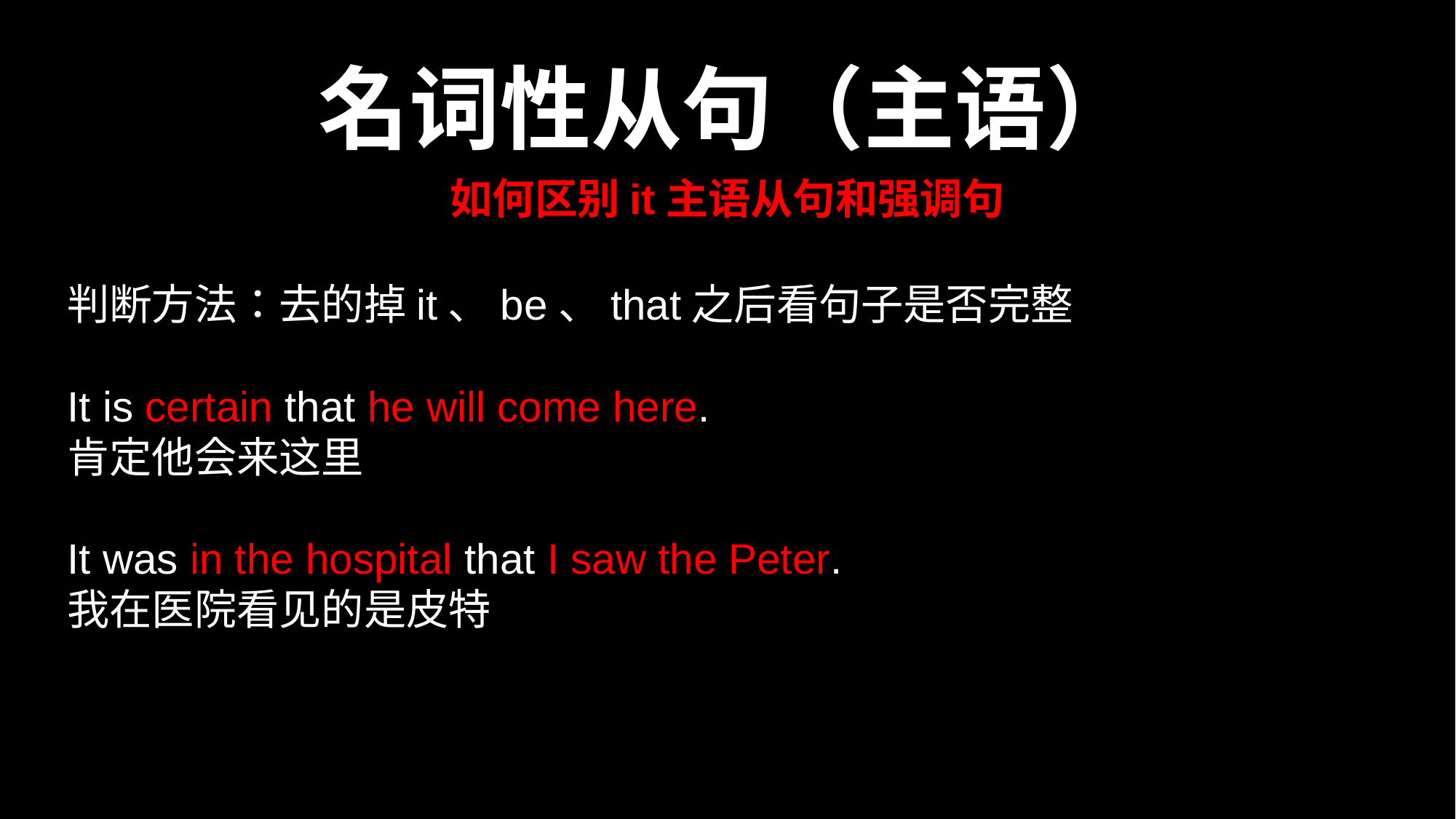

名词性从句（主语）
如何区别it主语从句和强调句
判断方法：去的掉it、be、that之后看句子是否完整

It is certain that he will come here.
肯定他会来这里

It was in the hospital that I saw the Peter.
我在医院看见的是皮特